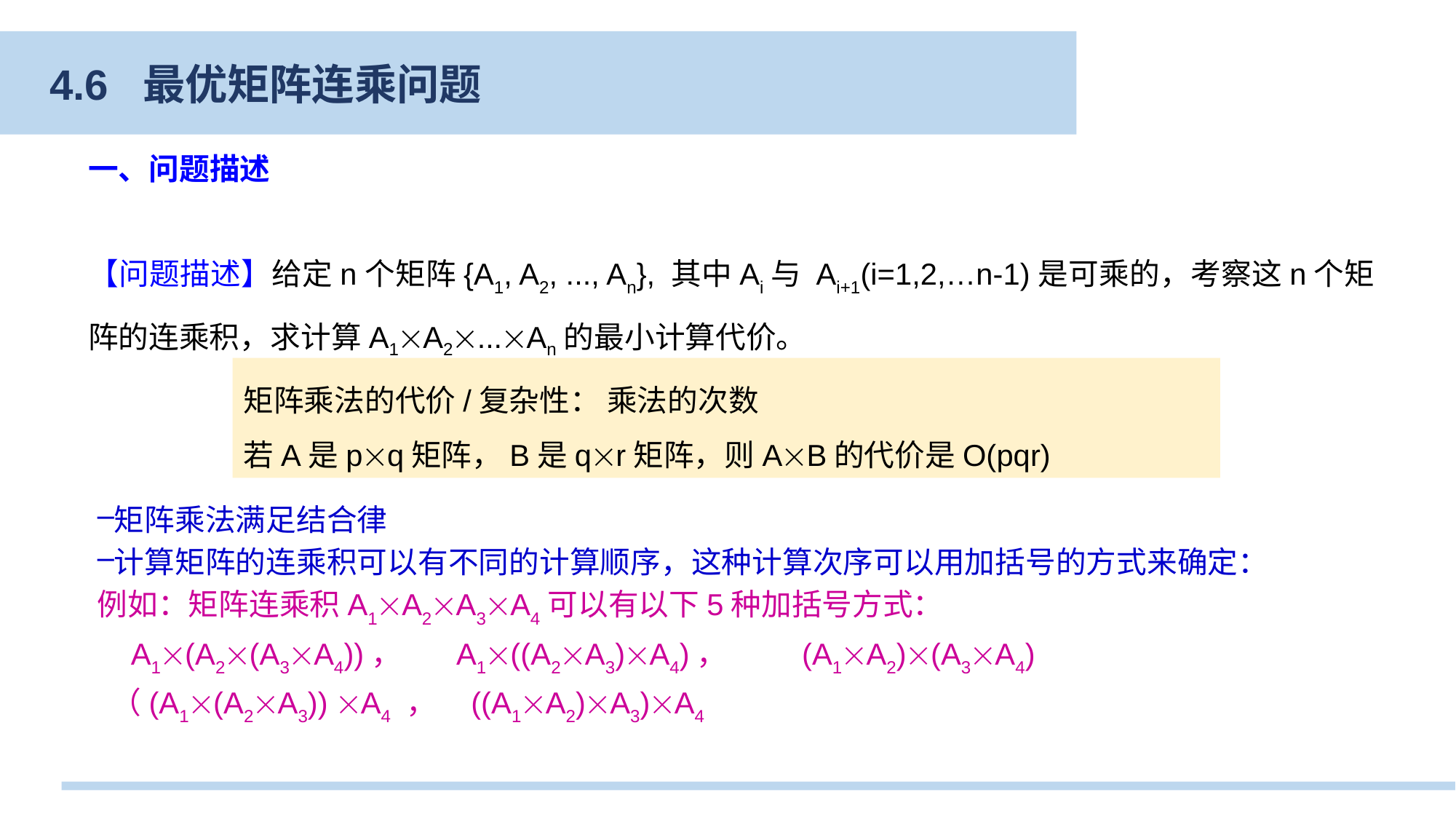

4.6  最优矩阵连乘问题
问题的定义
一、问题描述
【问题描述】给定n个矩阵{A1, A2, ..., An}, 其中Ai与 Ai+1(i=1,2,…n-1)是可乘的，考察这n个矩阵的连乘积，求计算A1×A2×...×An的最小计算代价。
矩阵乘法的代价/复杂性： 乘法的次数
若A是p×q矩阵，B是q×r矩阵，则A×B的代价是O(pqr)
矩阵乘法满足结合律
计算矩阵的连乘积可以有不同的计算顺序，这种计算次序可以用加括号的方式来确定：
例如：矩阵连乘积A1×A2×A3×A4可以有以下5种加括号方式：
    A1×(A2×(A3×A4))，       A1×((A2×A3)×A4)，          (A1×A2)×(A3×A4)
 （(A1×(A2×A3)) ×A4 ，    ((A1×A2)×A3)×A4